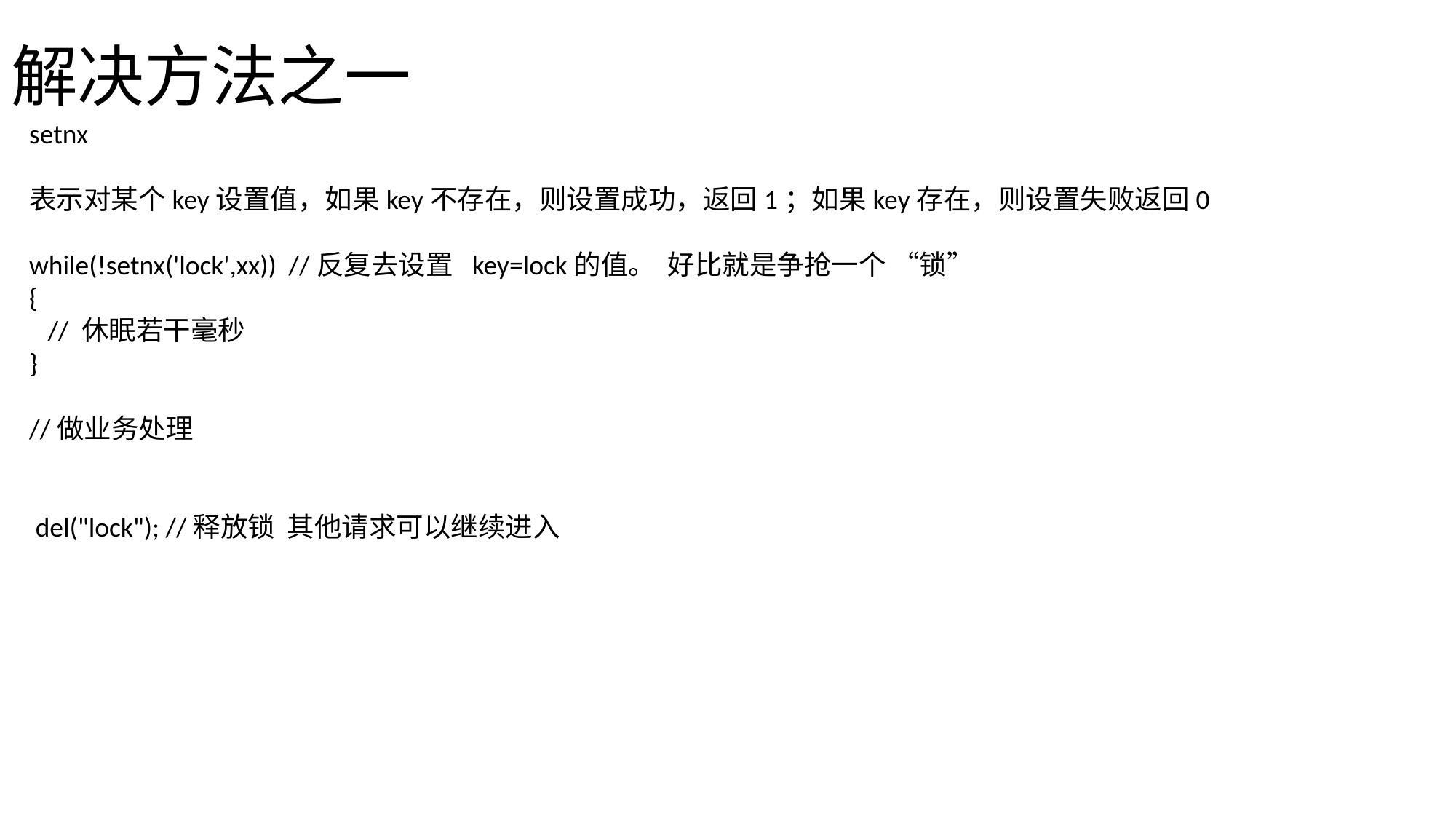

# 解决方法之一
setnx

表示对某个key设置值，如果key不存在，则设置成功，返回1；如果key存在，则设置失败返回0

while(!setnx('lock',xx))  //反复去设置  key=lock的值。  好比就是争抢一个 “锁”
{
   // 休眠若干毫秒
}

//做业务处理

 del("lock"); //释放锁  其他请求可以继续进入